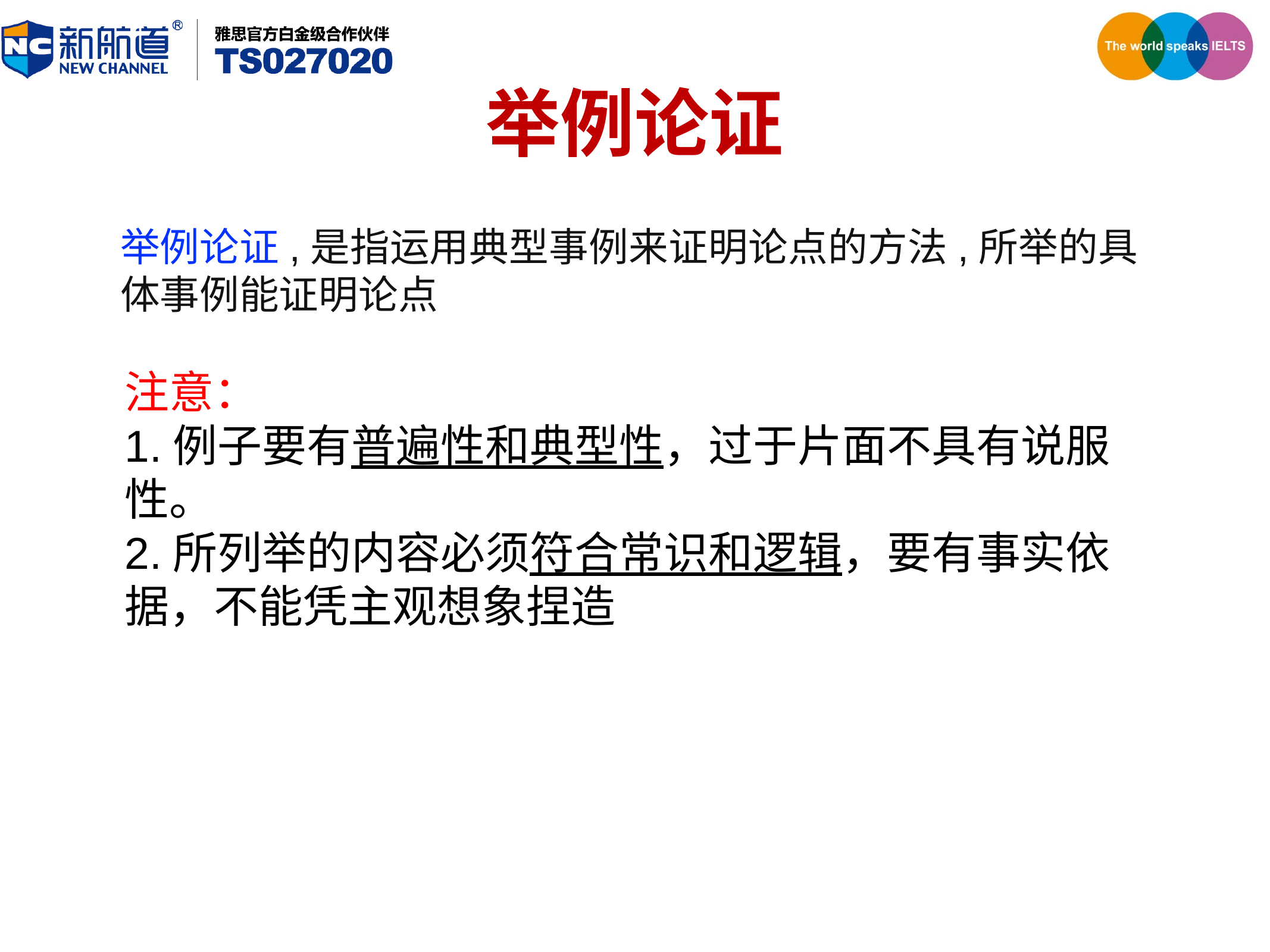

举例论证
举例论证,是指运用典型事例来证明论点的方法,所举的具体事例能证明论点
注意：
1.例子要有普遍性和典型性，过于片面不具有说服性。
2.所列举的内容必须符合常识和逻辑，要有事实依据，不能凭主观想象捏造